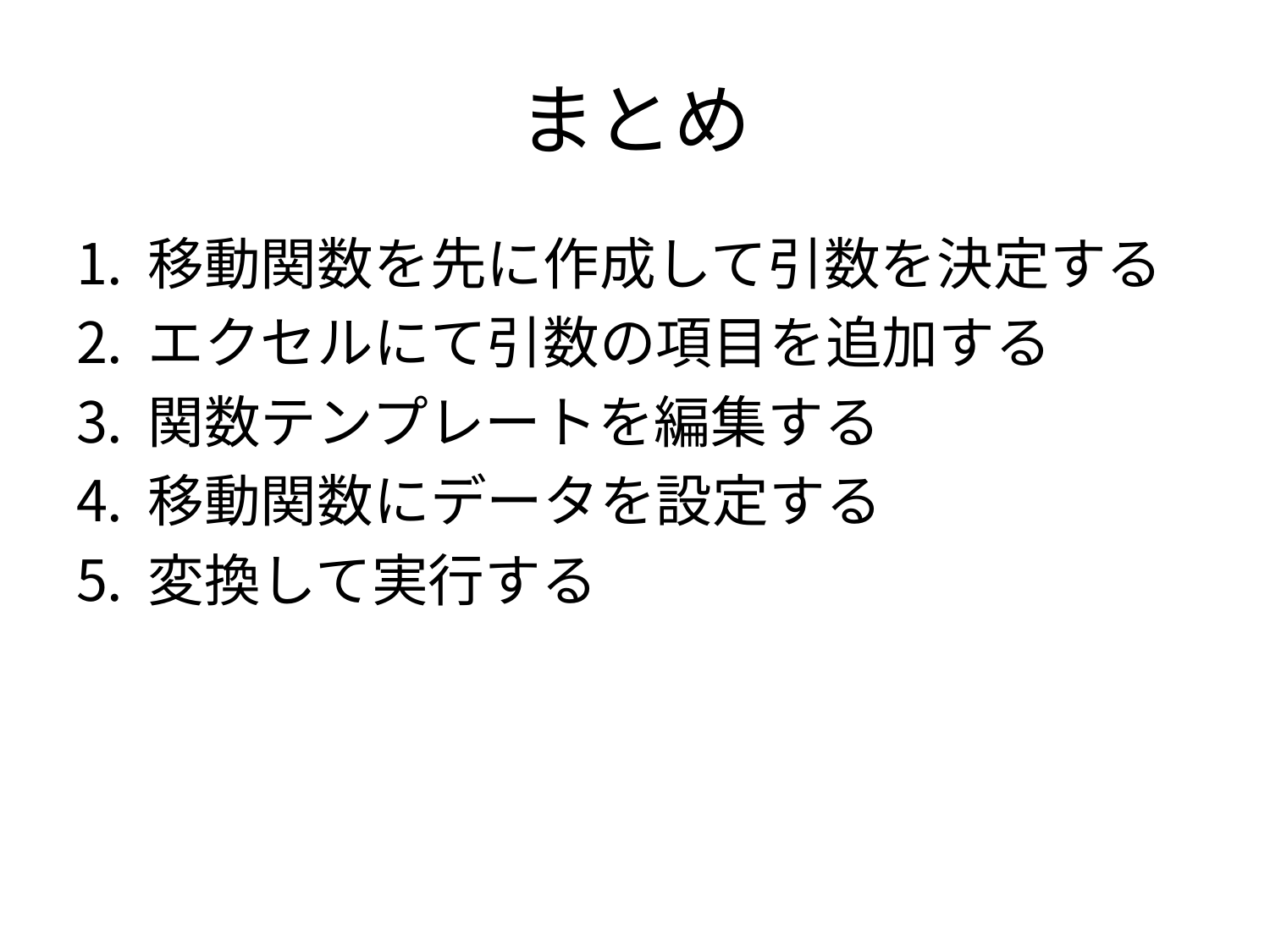

# まとめ
移動関数を先に作成して引数を決定する
エクセルにて引数の項目を追加する
関数テンプレートを編集する
移動関数にデータを設定する
変換して実行する